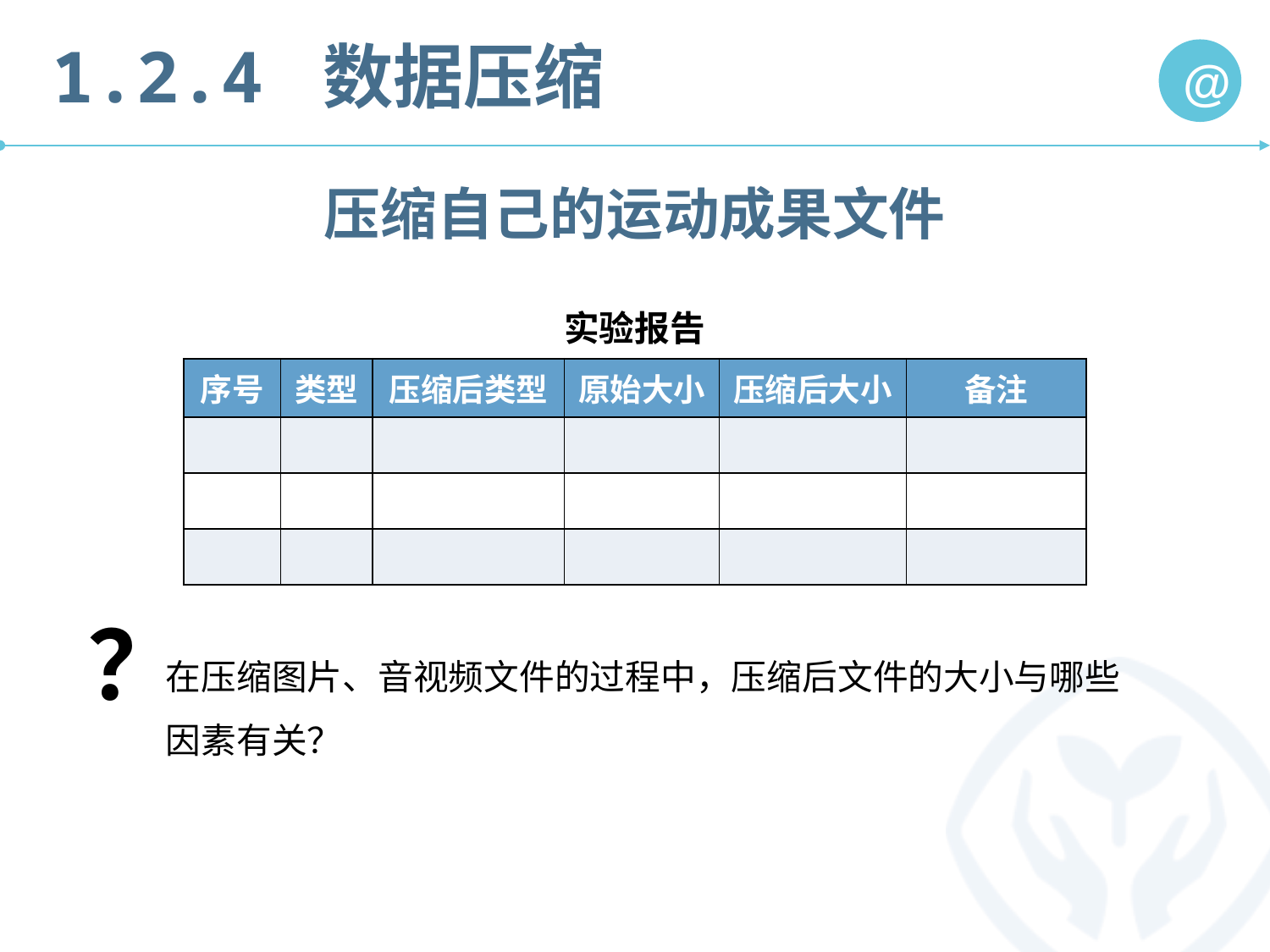

压缩自己的运动成果文件
实验报告
| 序号 | 类型 | 压缩后类型 | 原始大小 | 压缩后大小 | 备注 |
| --- | --- | --- | --- | --- | --- |
|  |  |  |  |  |  |
|  |  |  |  |  |  |
|  |  |  |  |  |  |
？
在压缩图片、音视频文件的过程中，压缩后文件的大小与哪些因素有关？